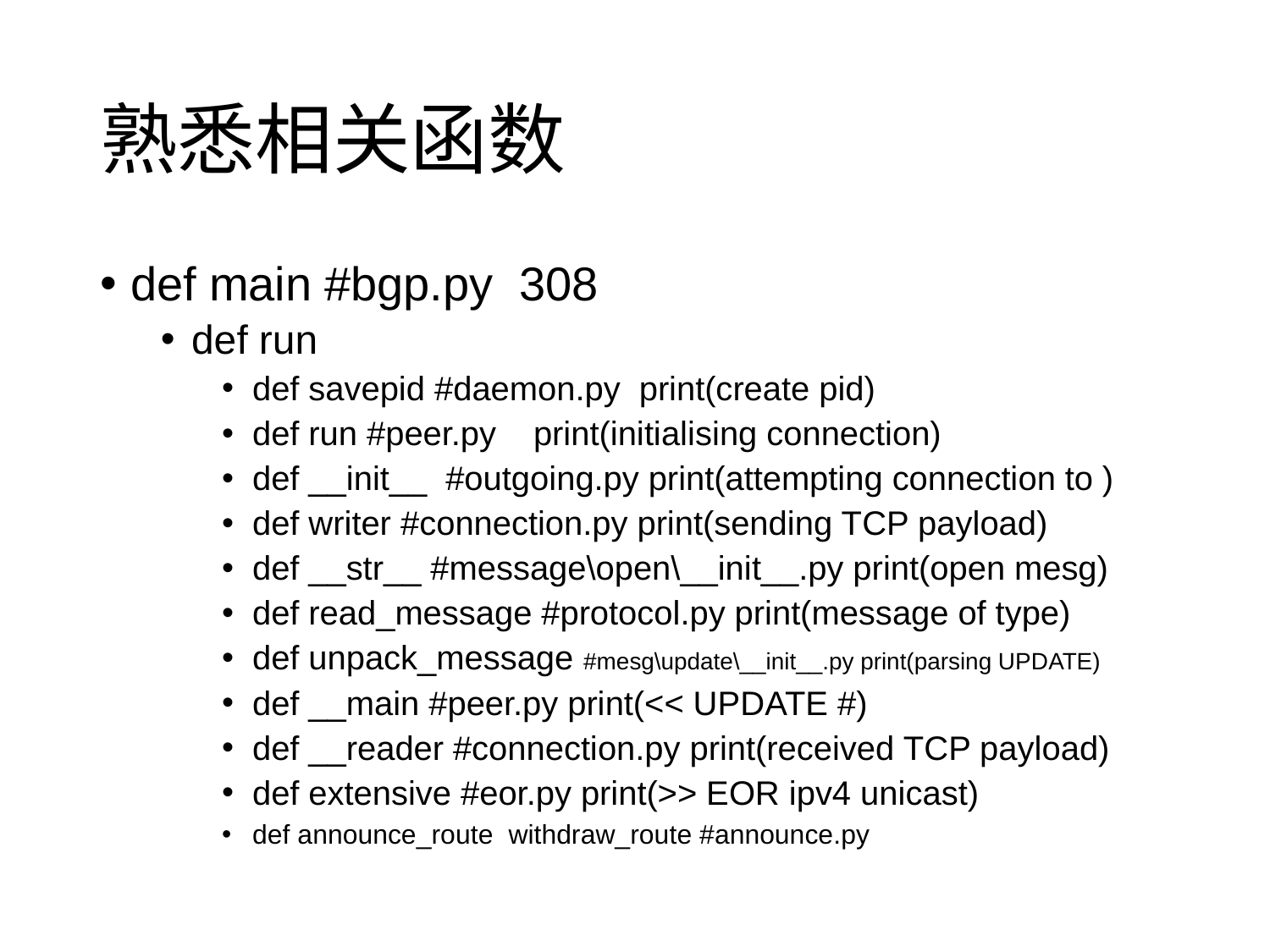

# 熟悉相关函数
def main #bgp.py  308
def run
def savepid #daemon.py  print(create pid)
def run #peer.py    print(initialising connection)
def __init__  #outgoing.py print(attempting connection to )
def writer #connection.py print(sending TCP payload)
def __str__ #message\open\__init__.py print(open mesg)
def read_message #protocol.py print(message of type)
def unpack_message #mesg\update\__init__.py print(parsing UPDATE)
def __main #peer.py print(<< UPDATE #)
def __reader #connection.py print(received TCP payload)
def extensive #eor.py print(>> EOR ipv4 unicast)
def announce_route  withdraw_route #announce.py